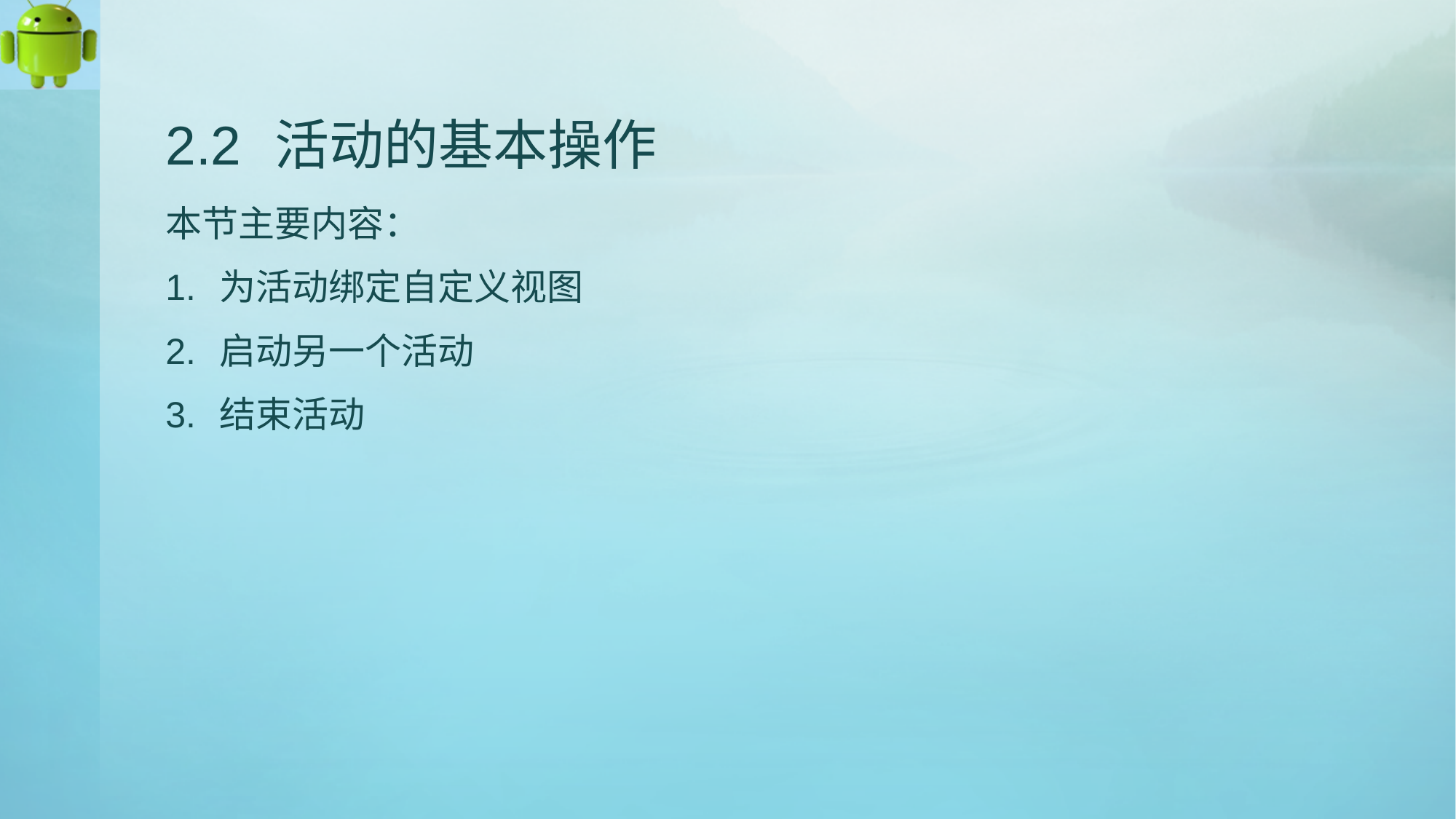

# 2.2	活动的基本操作
本节主要内容：
为活动绑定自定义视图
启动另一个活动
结束活动